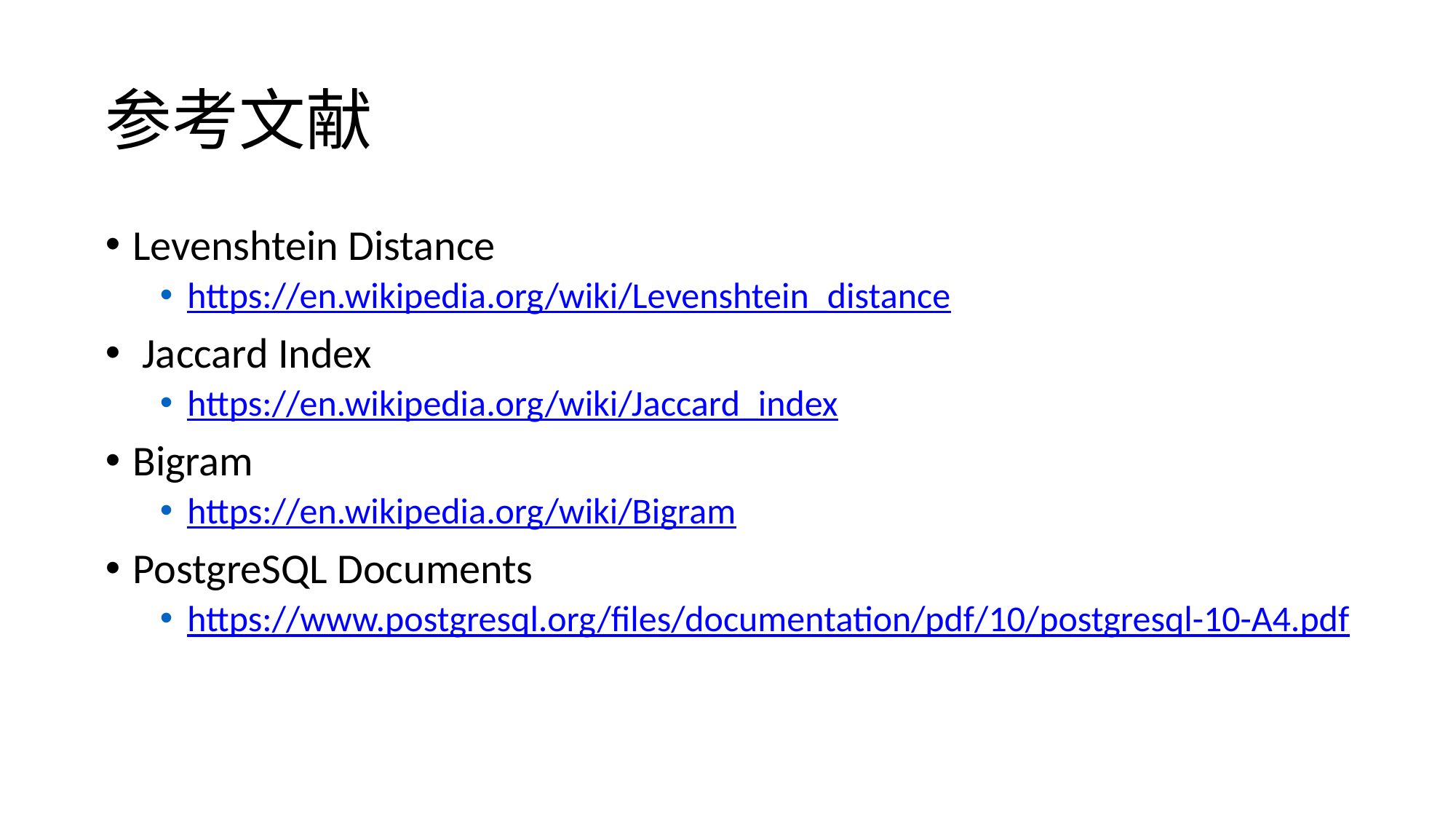

# 参考文献
Levenshtein Distance
https://en.wikipedia.org/wiki/Levenshtein_distance
 Jaccard Index
https://en.wikipedia.org/wiki/Jaccard_index
Bigram
https://en.wikipedia.org/wiki/Bigram
PostgreSQL Documents
https://www.postgresql.org/files/documentation/pdf/10/postgresql-10-A4.pdf